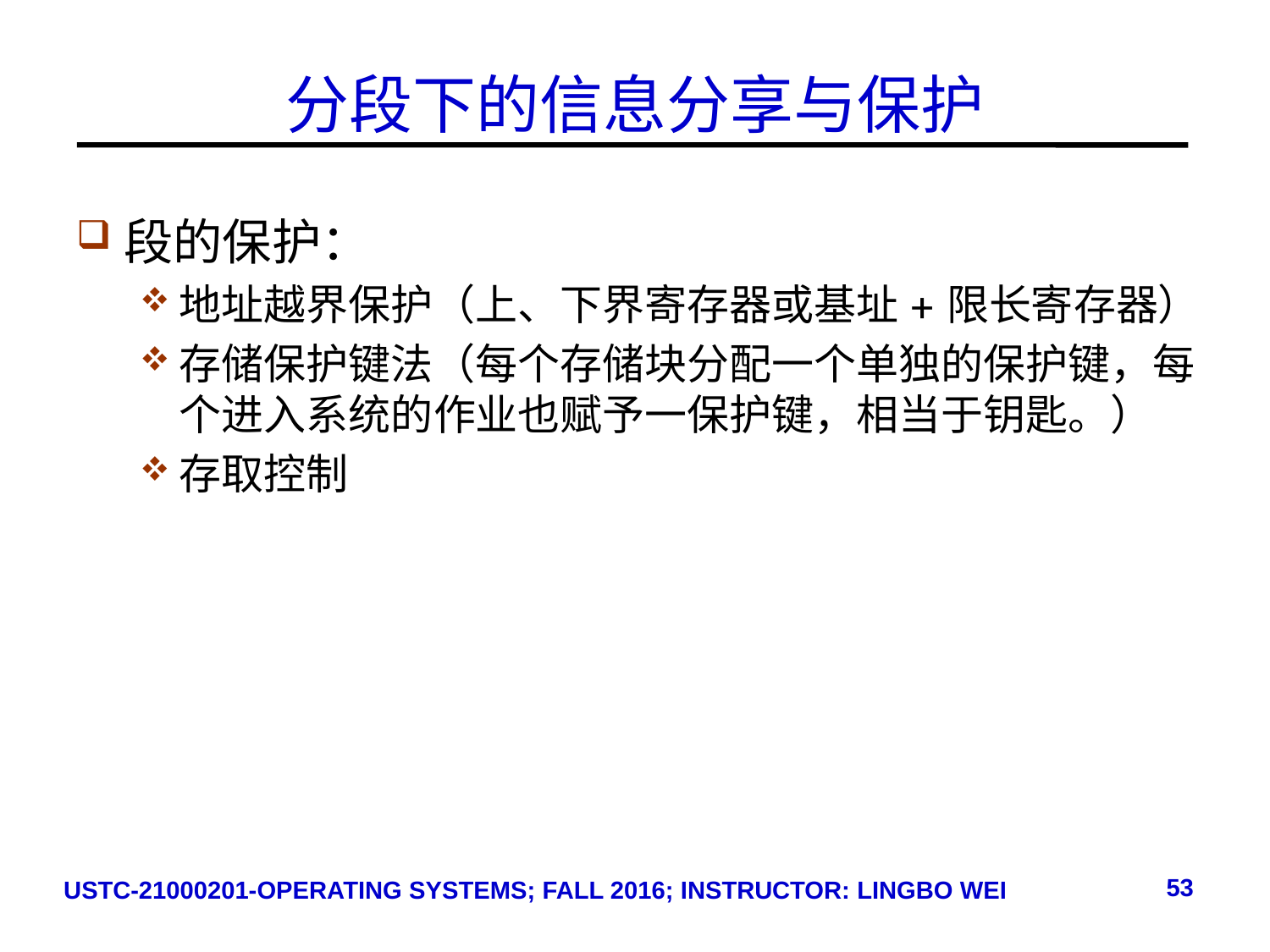

# 分段下的信息分享与保护
段的保护：
地址越界保护（上、下界寄存器或基址+限长寄存器）
存储保护键法（每个存储块分配一个单独的保护键，每个进入系统的作业也赋予一保护键，相当于钥匙。）
存取控制
53
USTC-21000201-OPERATING SYSTEMS; FALL 2016; INSTRUCTOR: LINGBO WEI